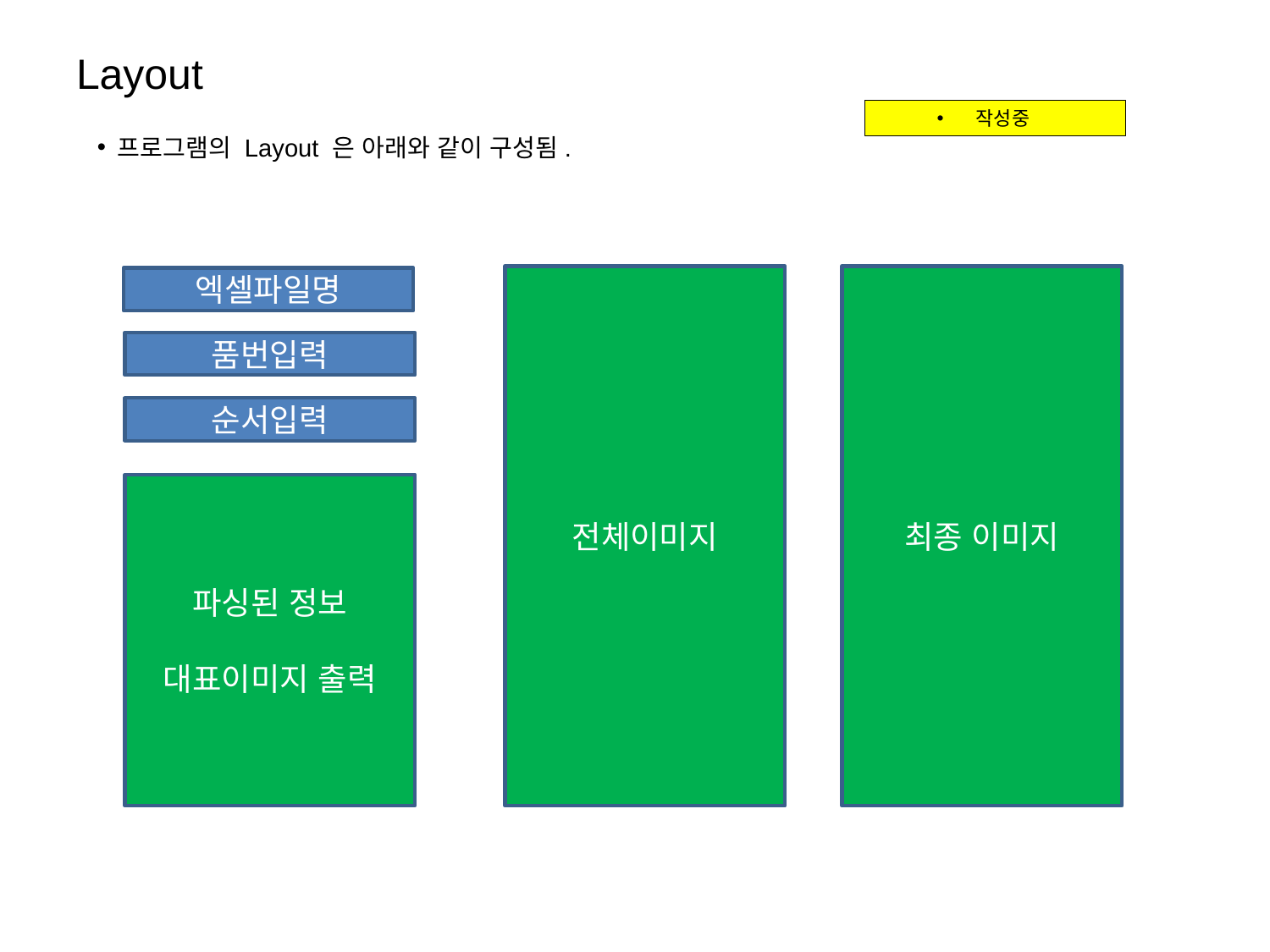

# Layout
 작성중
 프로그램의 Layout 은 아래와 같이 구성됨.
최종 이미지
전체이미지
엑셀파일명
품번입력
순서입력
파싱된 정보

대표이미지 출력